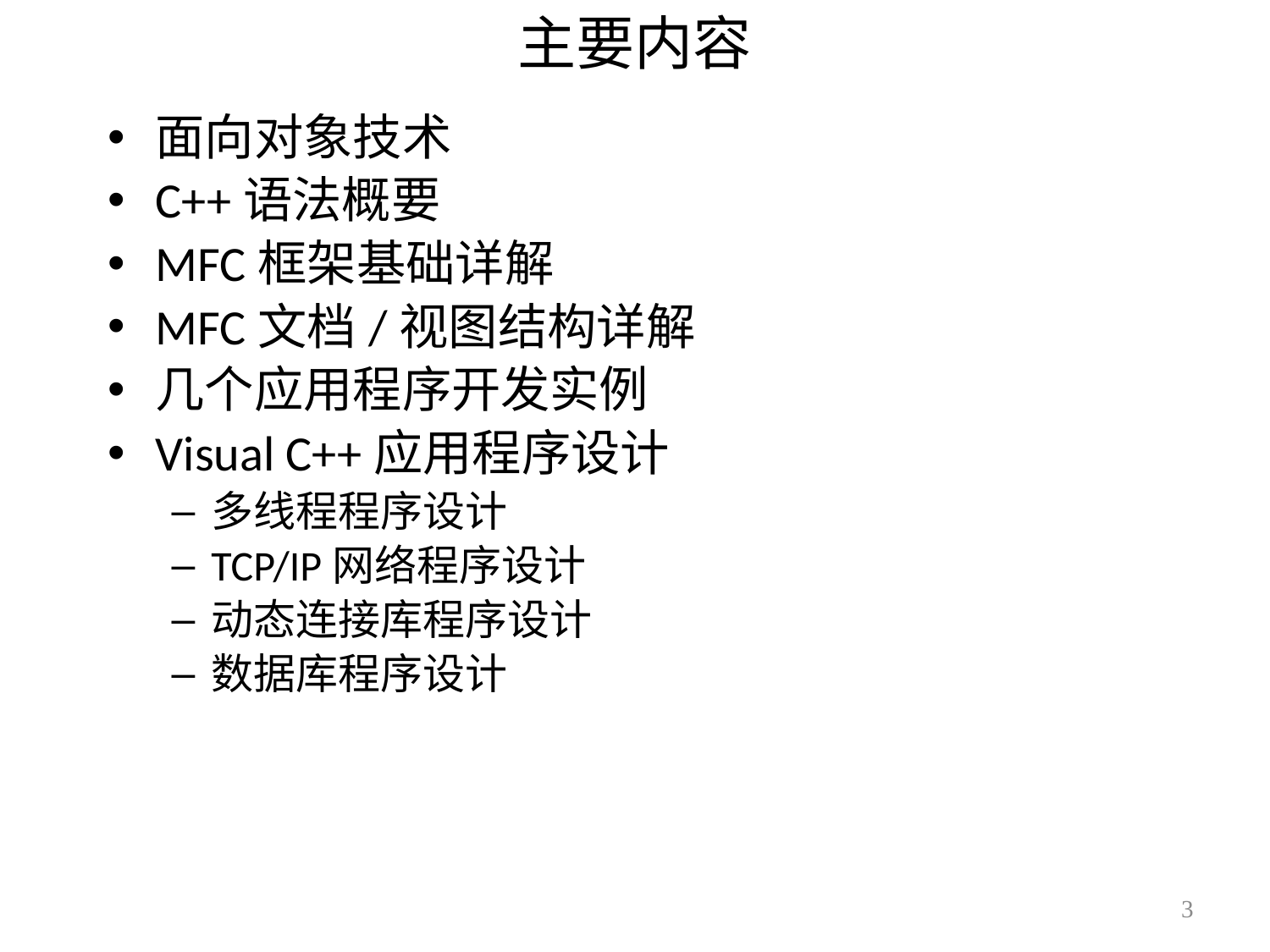

# 主要内容
面向对象技术
C++语法概要
MFC框架基础详解
MFC文档/视图结构详解
几个应用程序开发实例
Visual C++应用程序设计
多线程程序设计
TCP/IP网络程序设计
动态连接库程序设计
数据库程序设计
3